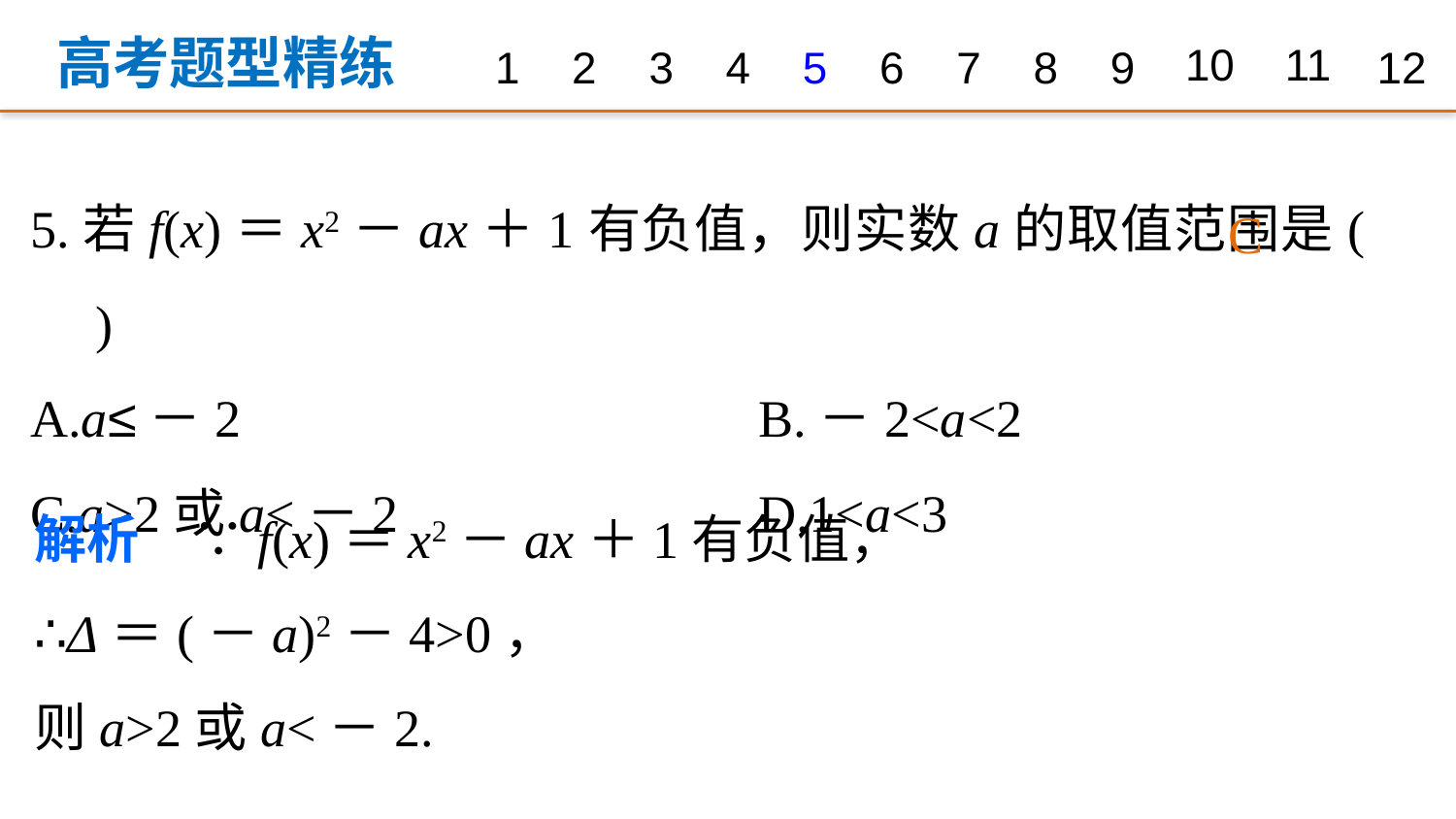

高考题型精练
1
2
3
4
5
6
7
8
9
10
11
12
5.若f(x)＝x2－ax＋1有负值，则实数a的取值范围是(　　)
A.a≤－2  				B.－2<a<2
C.a>2或a<－2  			D.1<a<3
C
解析　∵f(x)＝x2－ax＋1有负值，
∴Δ＝(－a)2－4>0，
则a>2或a<－2.